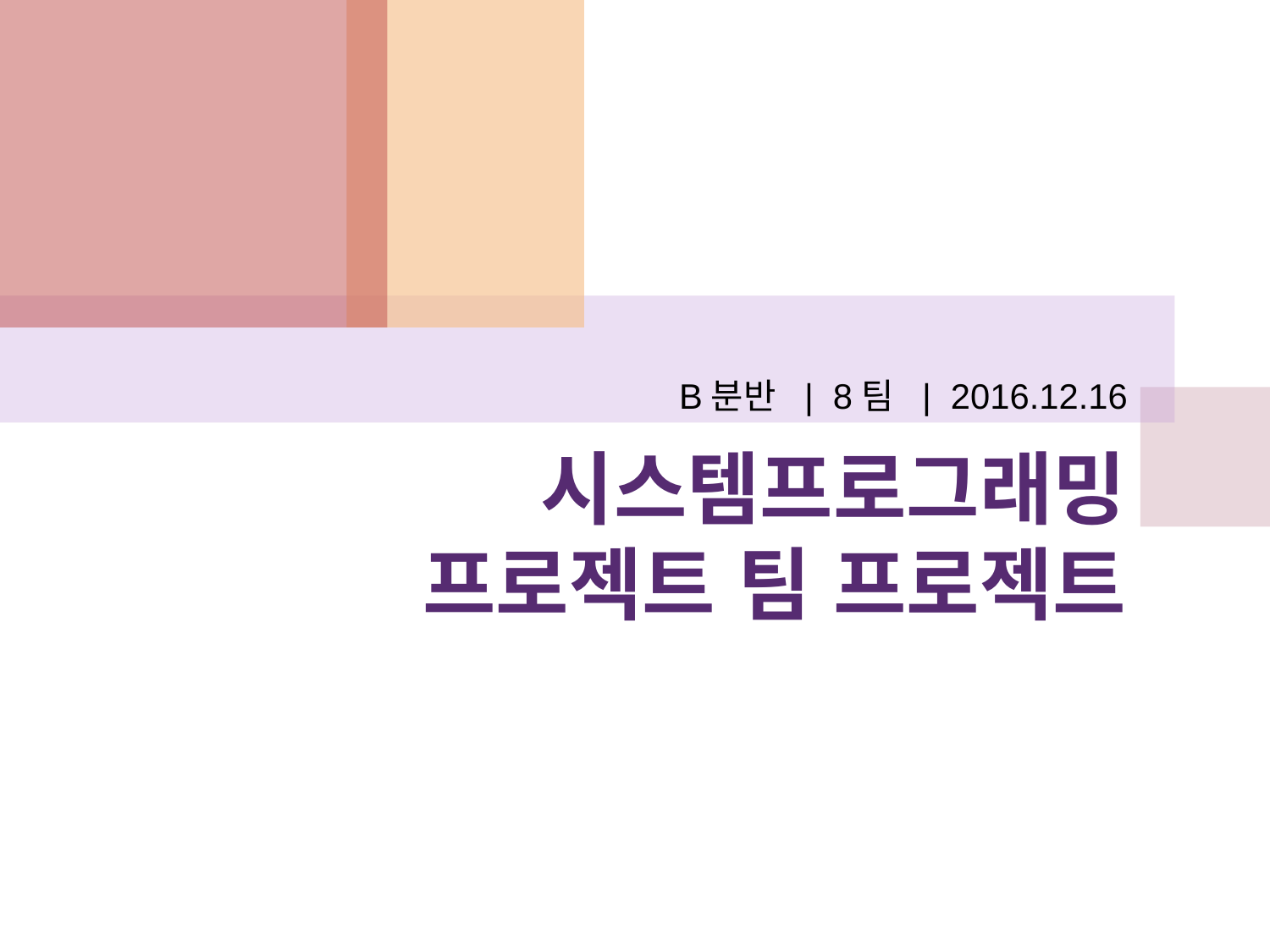

B분반  |  8팀  |  2016.12.16
# 시스템프로그래밍 프로젝트 팀 프로젝트